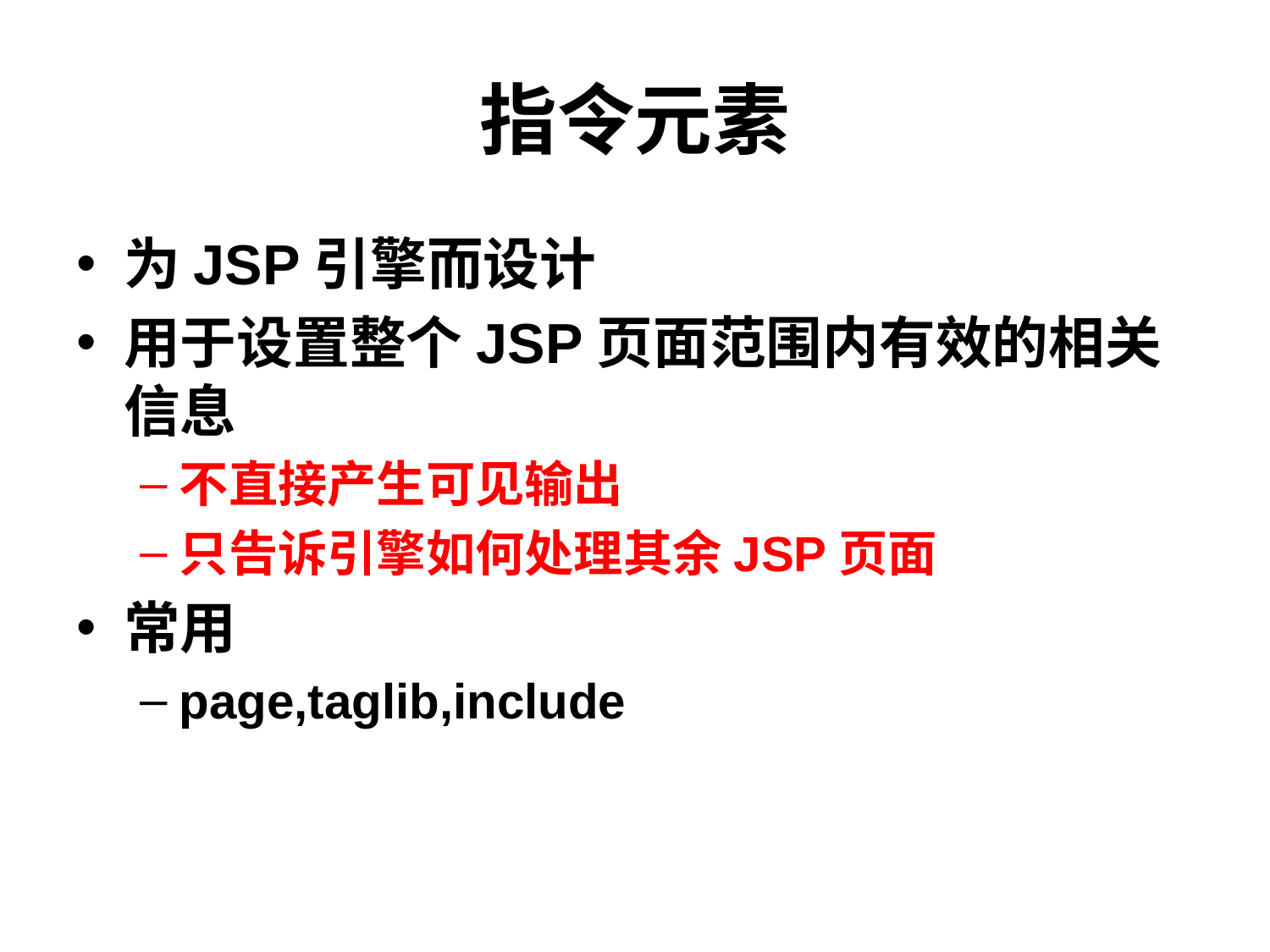

# 指令元素
为JSP引擎而设计
用于设置整个JSP页面范围内有效的相关信息
不直接产生可见输出
只告诉引擎如何处理其余JSP页面
常用
page,taglib,include